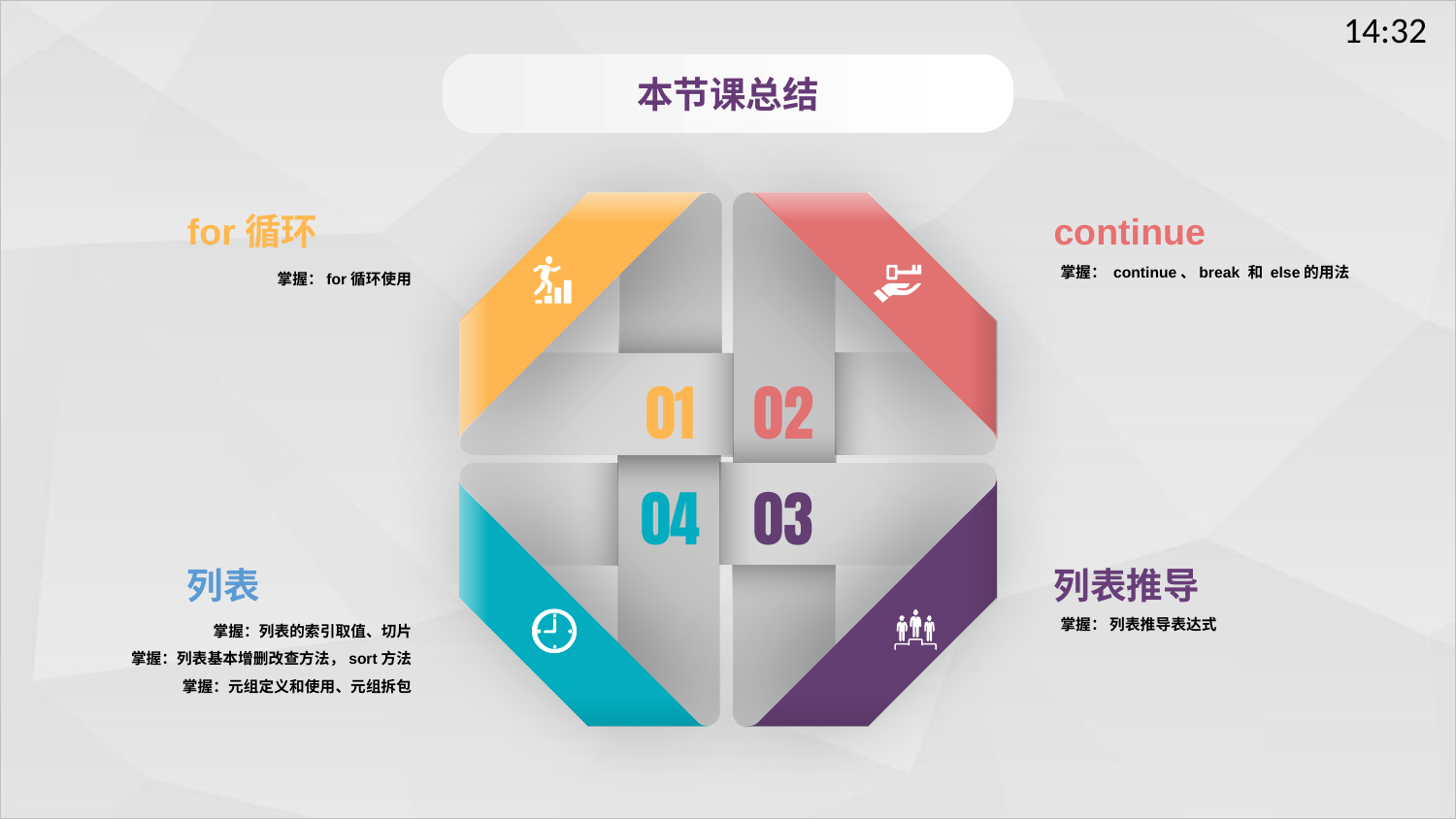

本节课总结

for循环
掌握：for循环使用
continue
掌握： continue、break 和 else的用法

01
02
04
03
列表
掌握：列表的索引取值、切片
掌握：列表基本增删改查方法，sort方法
掌握：元组定义和使用、元组拆包
列表推导
掌握： 列表推导表达式